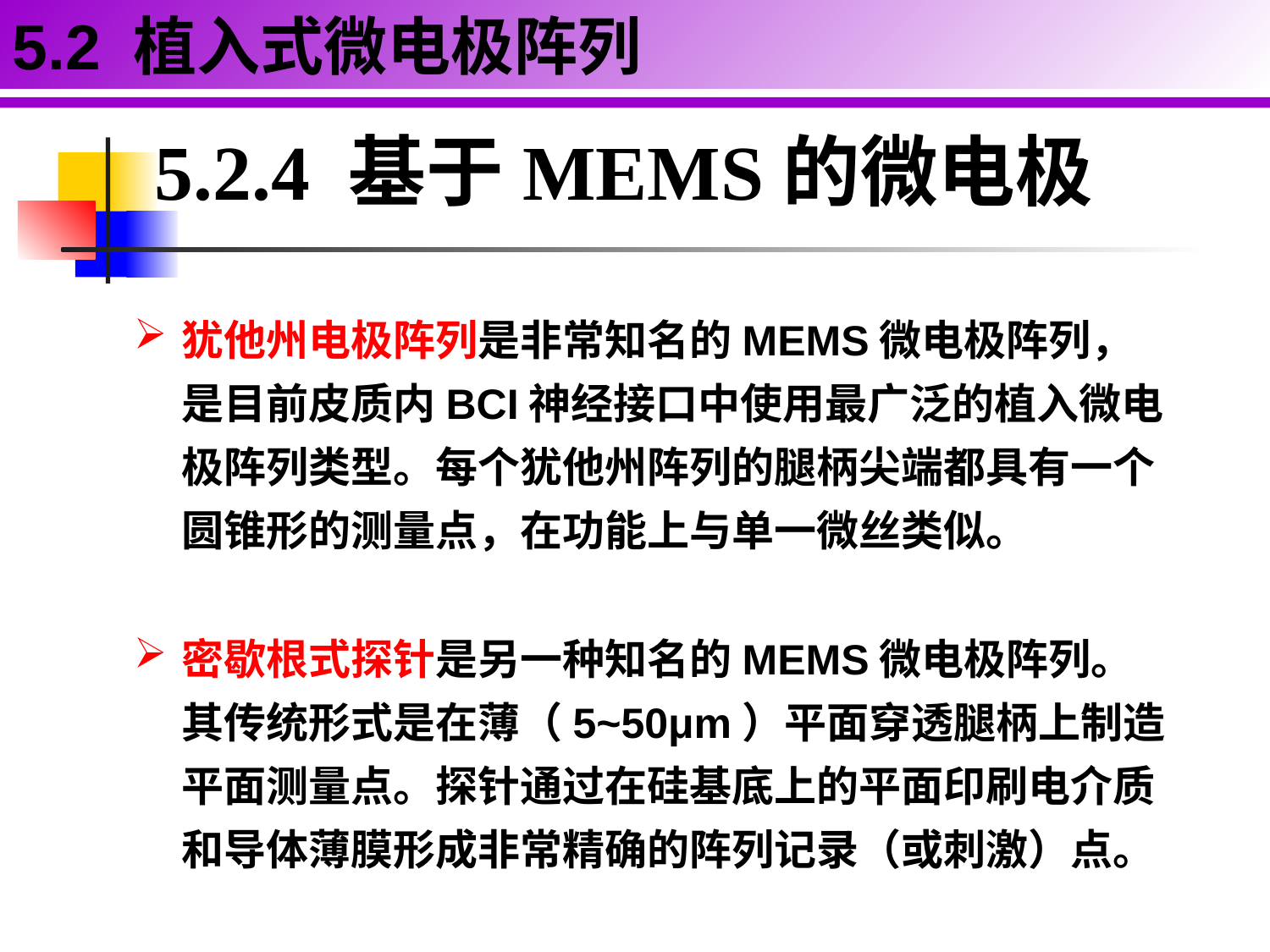

5.2 植入式微电极阵列

5.2.4 基于MEMS的微电极
犹他州电极阵列是非常知名的MEMS微电极阵列，是目前皮质内BCI神经接口中使用最广泛的植入微电极阵列类型。每个犹他州阵列的腿柄尖端都具有一个圆锥形的测量点，在功能上与单一微丝类似。
密歇根式探针是另一种知名的MEMS微电极阵列。其传统形式是在薄（5~50μm）平面穿透腿柄上制造平面测量点。探针通过在硅基底上的平面印刷电介质和导体薄膜形成非常精确的阵列记录（或刺激）点。